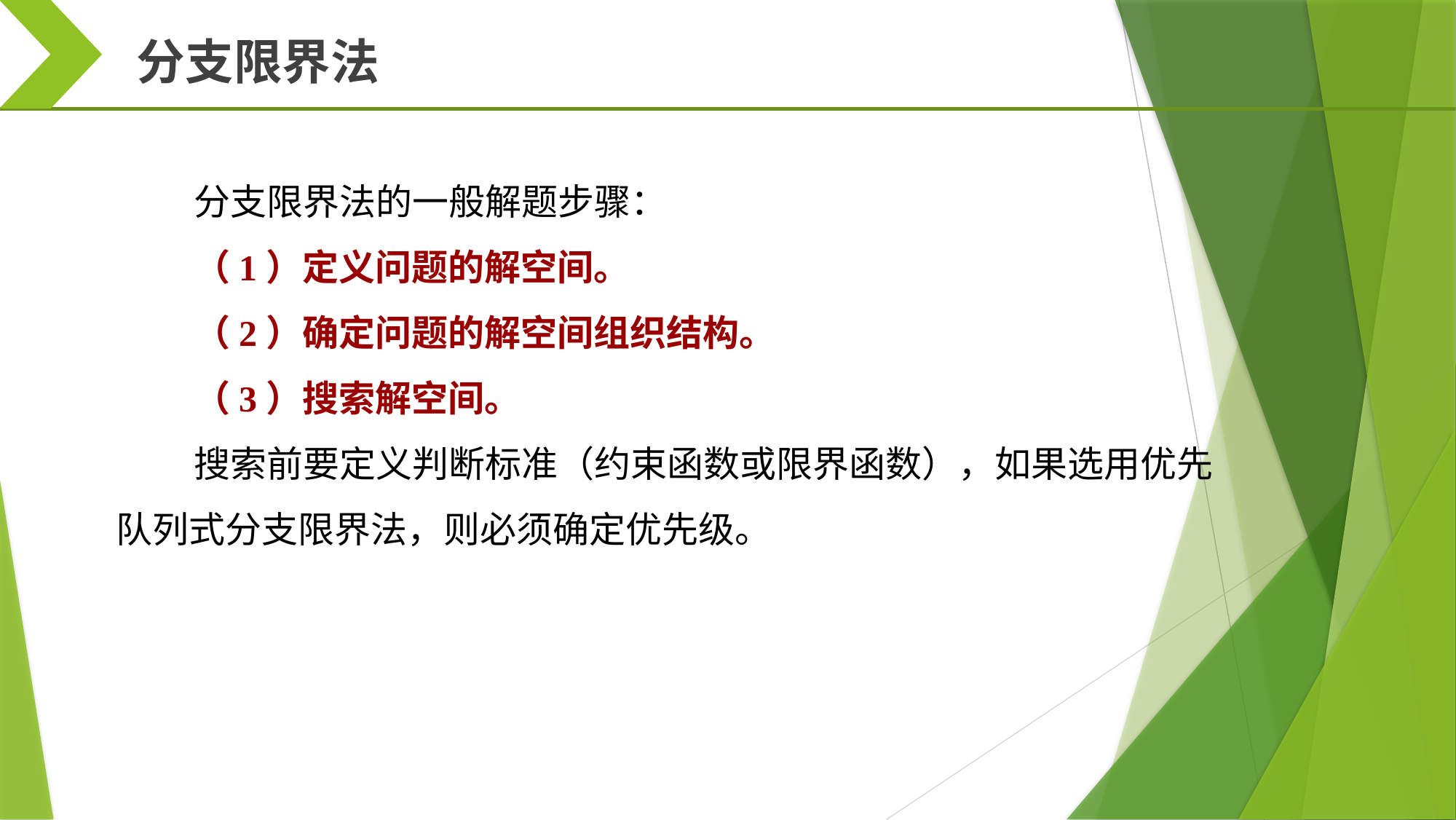

分支限界法
分支限界法的一般解题步骤：
（1）定义问题的解空间。
（2）确定问题的解空间组织结构。
（3）搜索解空间。
搜索前要定义判断标准（约束函数或限界函数），如果选用优先队列式分支限界法，则必须确定优先级。